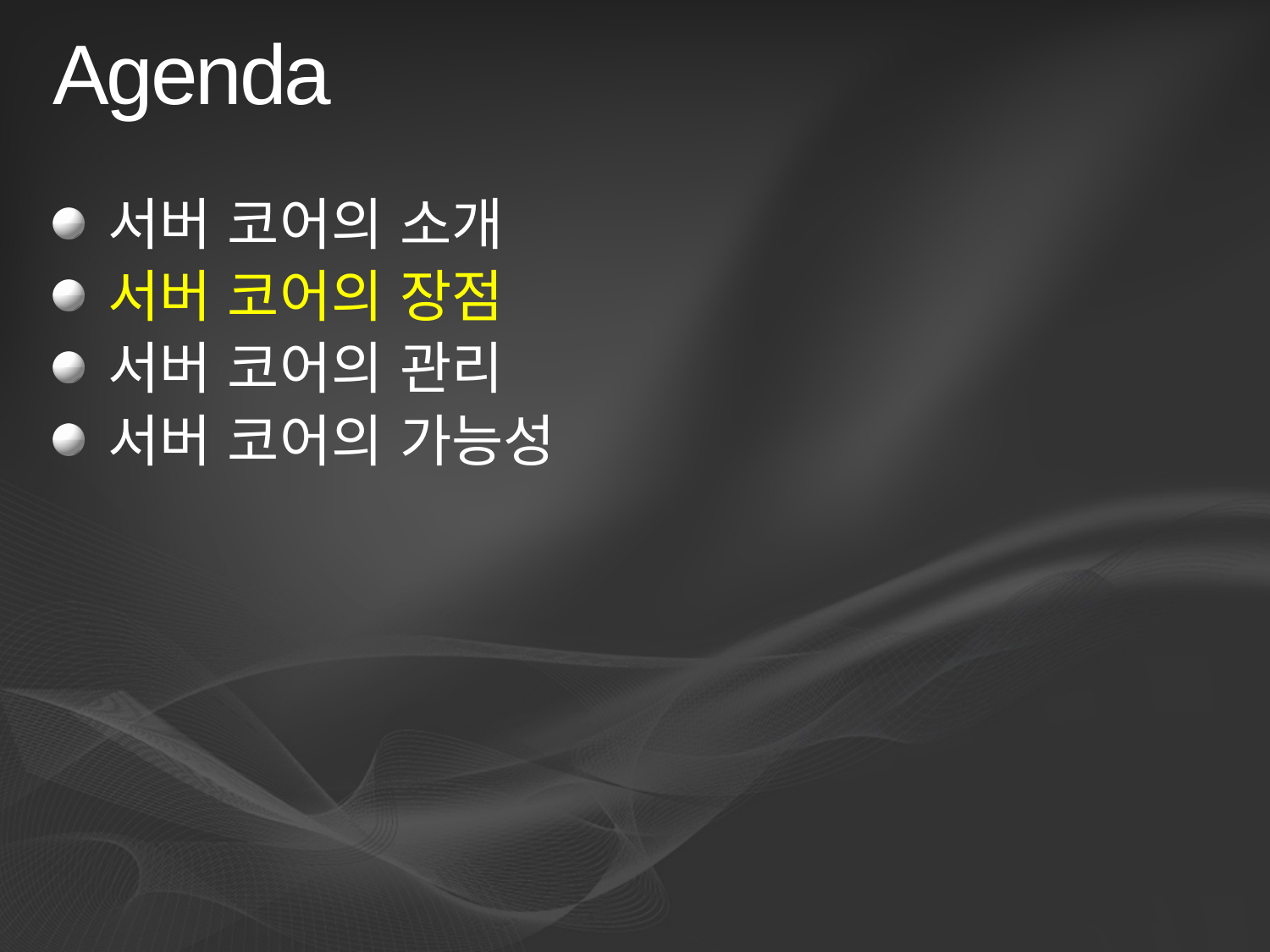

# Agenda
서버 코어의 소개
서버 코어의 장점
서버 코어의 관리
서버 코어의 가능성